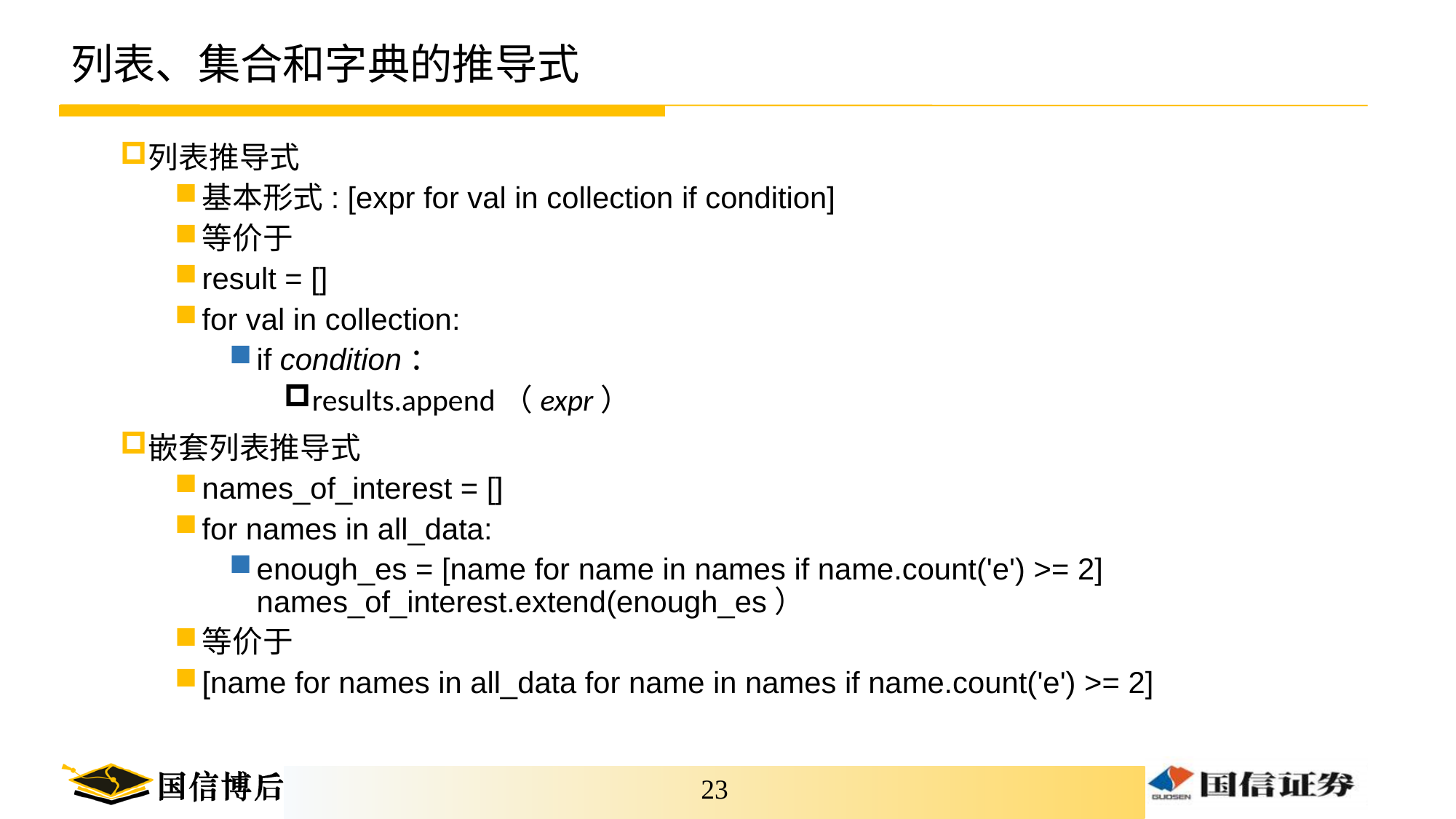

# 列表、集合和字典的推导式
列表推导式
基本形式: [expr for val in collection if condition]
等价于
result = []
for val in collection:
if condition：
results.append（expr）
嵌套列表推导式
names_of_interest = []
for names in all_data:
enough_es = [name for name in names if name.count('e') >= 2] names_of_interest.extend(enough_es）
等价于
[name for names in all_data for name in names if name.count('e') >= 2]

23